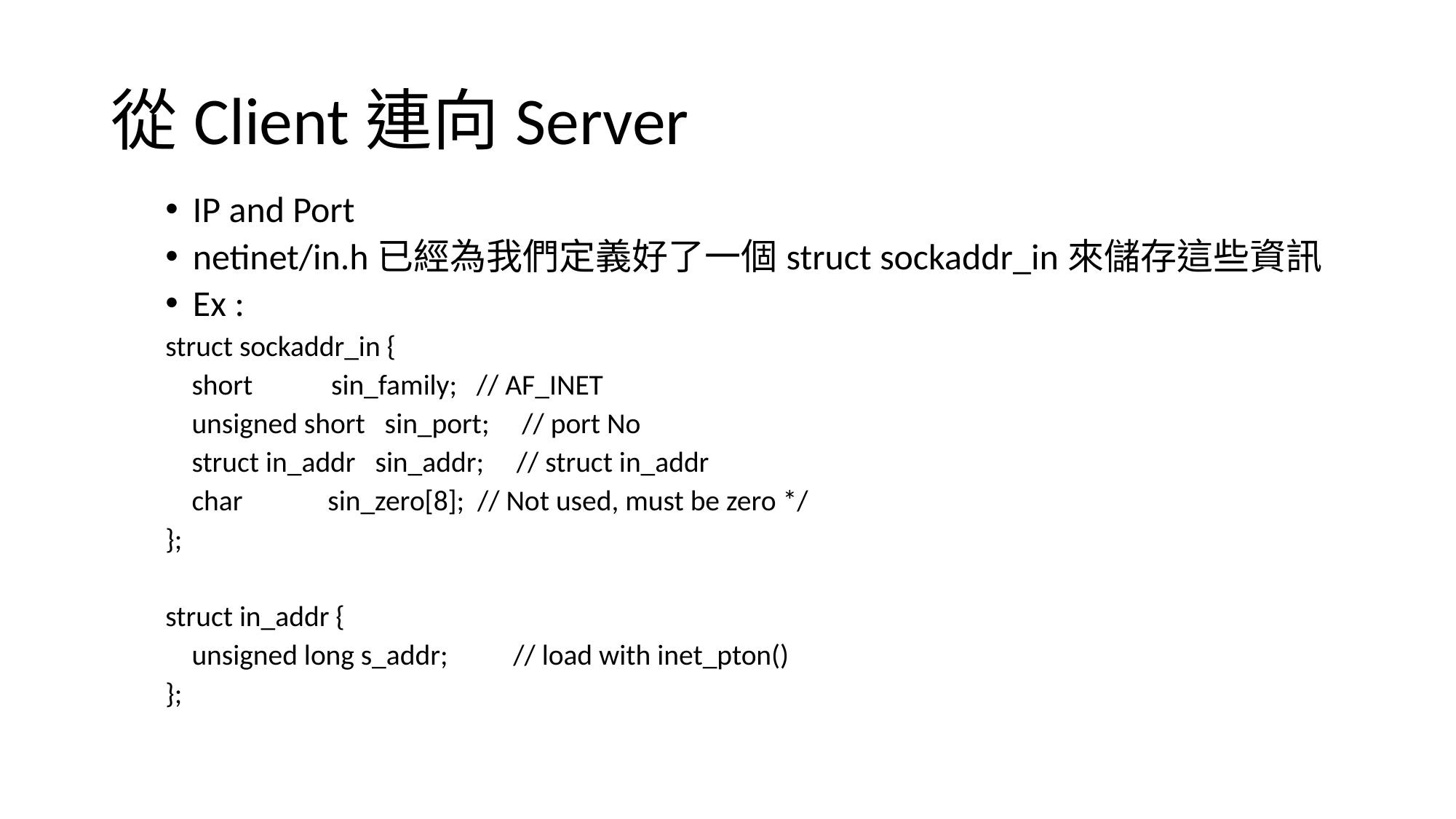

# 從Client連向Server

IP and Port
netinet/in.h已經為我們定義好了一個struct sockaddr_in來儲存這些資訊
Ex :
struct sockaddr_in {
    short            sin_family;   // AF_INET
    unsigned short   sin_port;     // port No
    struct in_addr   sin_addr;     // struct in_addr
    char             sin_zero[8];  // Not used, must be zero */
};

struct in_addr {
    unsigned long s_addr;          // load with inet_pton()
};